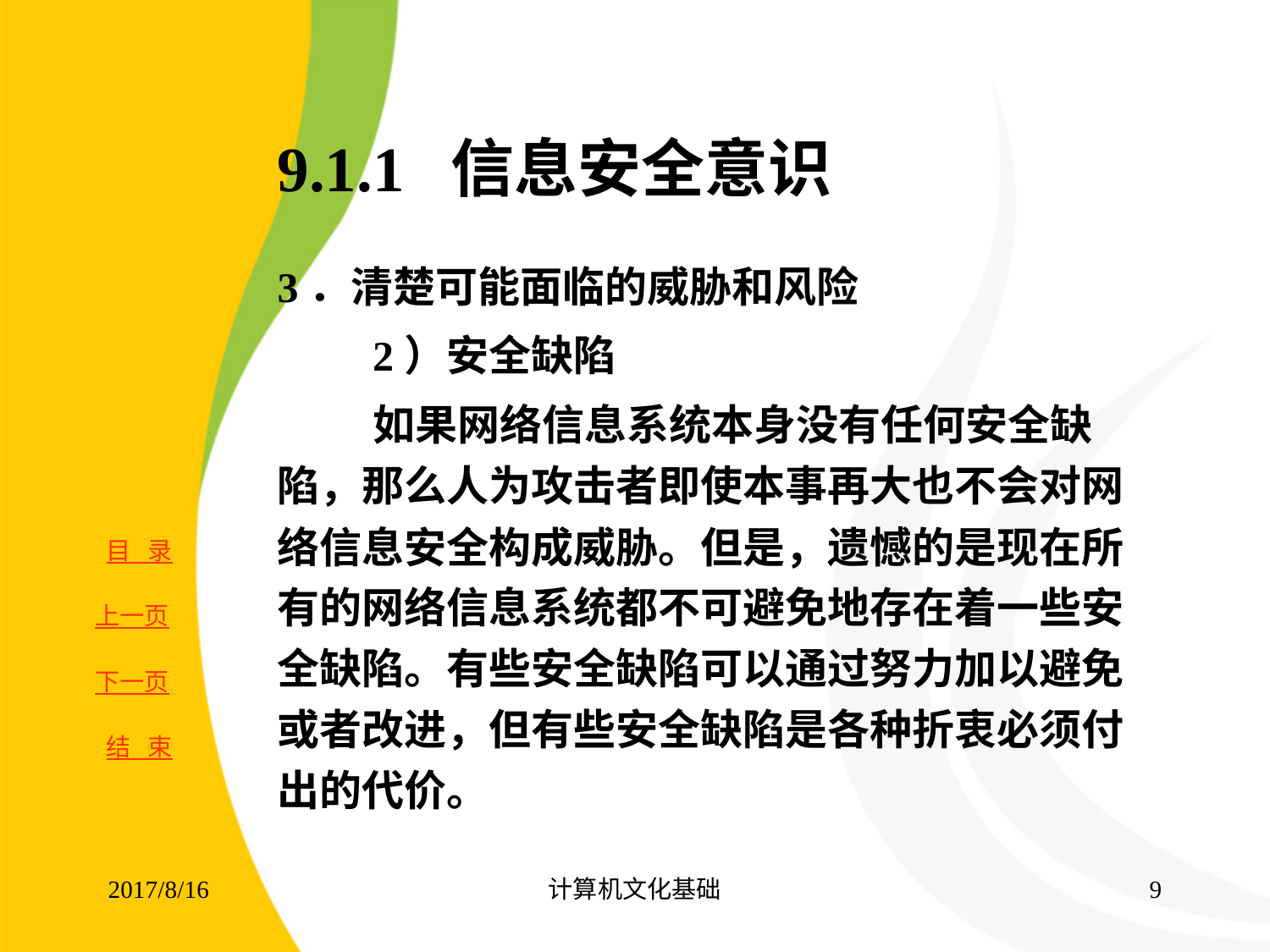

# 9.1.1  信息安全意识
3．清楚可能面临的威胁和风险
         2）安全缺陷
         如果网络信息系统本身没有任何安全缺陷，那么人为攻击者即使本事再大也不会对网络信息安全构成威胁。但是，遗憾的是现在所有的网络信息系统都不可避免地存在着一些安全缺陷。有些安全缺陷可以通过努力加以避免或者改进，但有些安全缺陷是各种折衷必须付出的代价。

2017/8/16
计算机文化基础
9